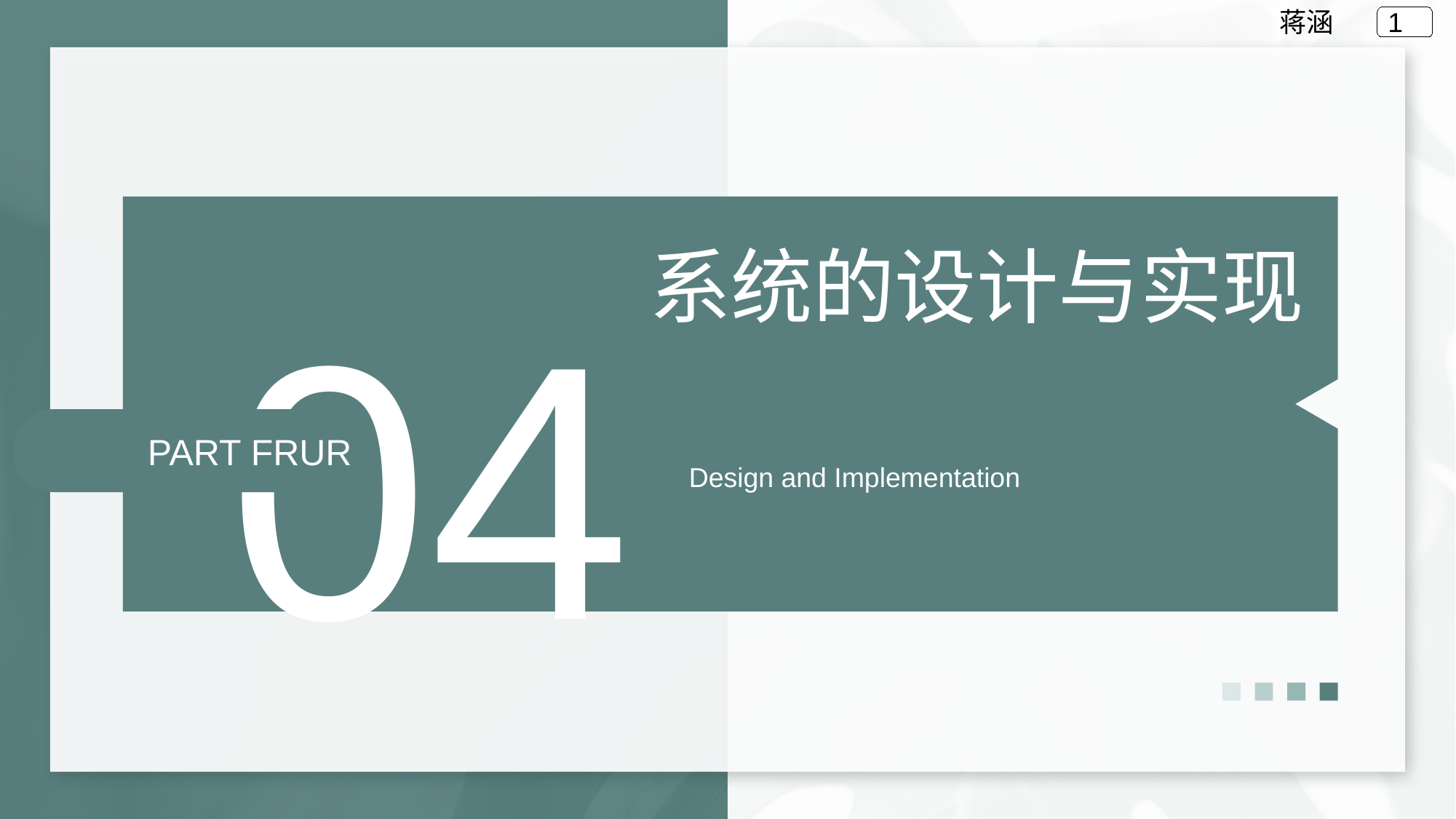

蒋涵
系统的设计与实现
Design and Implementation
04

PART FRUR